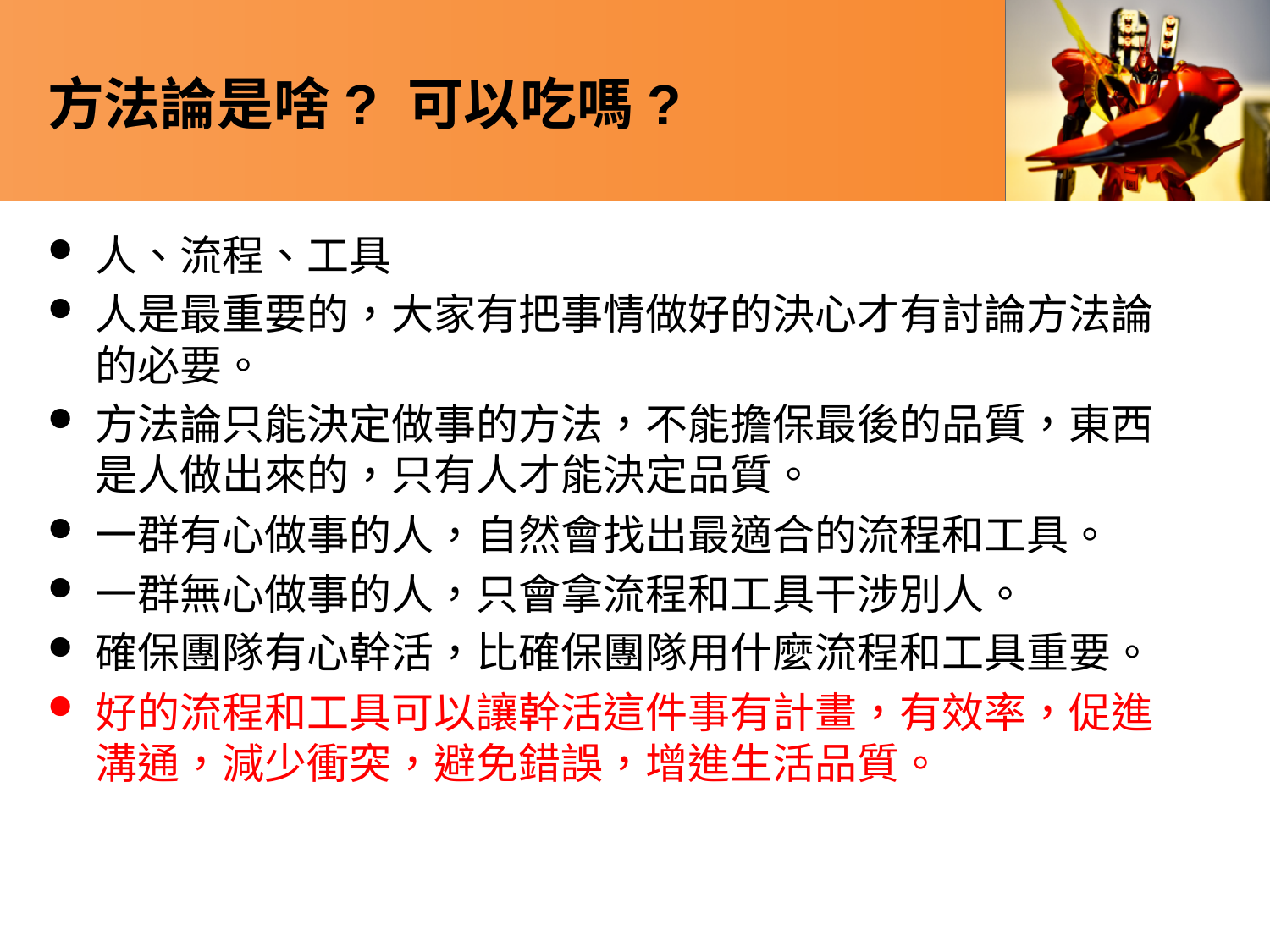

# 方法論是啥? 可以吃嗎?
人、流程、工具
人是最重要的，大家有把事情做好的決心才有討論方法論的必要。
方法論只能決定做事的方法，不能擔保最後的品質，東西是人做出來的，只有人才能決定品質。
一群有心做事的人，自然會找出最適合的流程和工具。
一群無心做事的人，只會拿流程和工具干涉別人。
確保團隊有心幹活，比確保團隊用什麼流程和工具重要。
好的流程和工具可以讓幹活這件事有計畫，有效率，促進溝通，減少衝突，避免錯誤，增進生活品質。